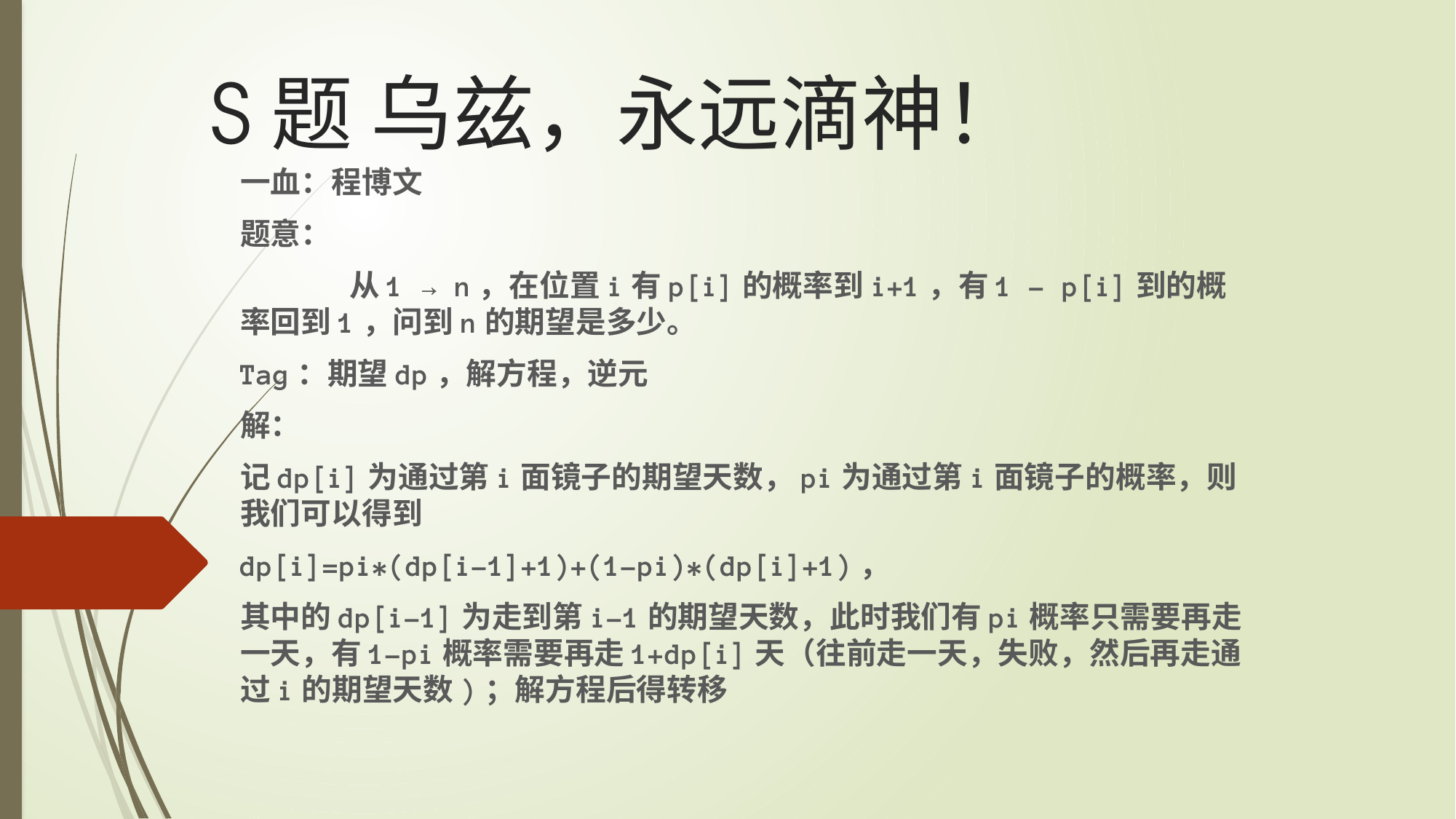

# S题 乌兹，永远滴神！
一血：程博文
题意：
	从1 → n，在位置i有p[i]的概率到i+1，有1 − p[i]到的概率回到1，问到n的期望是多少。
Tag：期望dp，解方程，逆元
解：
记dp[i]为通过第i面镜子的期望天数，pi为通过第i面镜子的概率，则我们可以得到
dp[i]=pi*(dp[i-1]+1)+(1-pi)*(dp[i]+1)，
其中的dp[i-1]为走到第i-1的期望天数，此时我们有pi概率只需要再走一天，有1-pi概率需要再走1+dp[i]天（往前走一天，失败，然后再走通过i的期望天数)；解方程后得转移